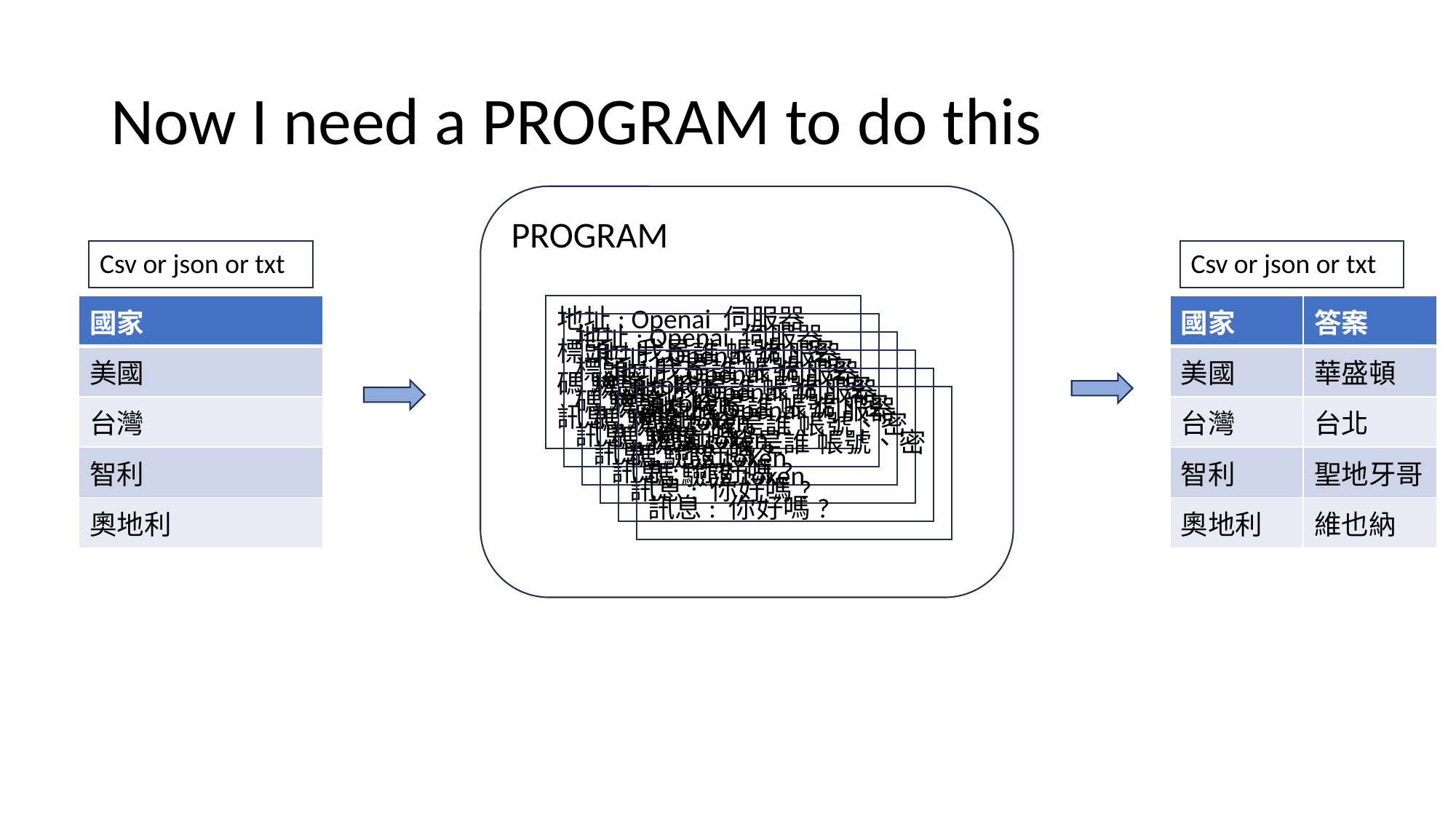

# Now I need a PROGRAM to do this
PROGRAM
Csv or json or txt
Csv or json or txt
| 國家 |
| --- |
| 美國 |
| 台灣 |
| 智利 |
| 奧地利 |
地址: Openai 伺服器
標頭: 我是誰 帳號、密碼 驗證token
訊息: 你好嗎?
| 國家 | 答案 |
| --- | --- |
| 美國 | 華盛頓 |
| 台灣 | 台北 |
| 智利 | 聖地牙哥 |
| 奧地利 | 維也納 |
地址: Openai 伺服器
標頭: 我是誰 帳號、密碼 驗證token
訊息: 你好嗎?
地址: Openai 伺服器
標頭: 我是誰 帳號、密碼 驗證token
訊息: 你好嗎?
地址: Openai 伺服器
標頭: 我是誰 帳號、密碼 驗證token
訊息: 你好嗎?
地址: Openai 伺服器
標頭: 我是誰 帳號、密碼 驗證token
訊息: 你好嗎?

地址: Openai 伺服器
標頭: 我是誰 帳號、密碼 驗證token
訊息: 你好嗎?